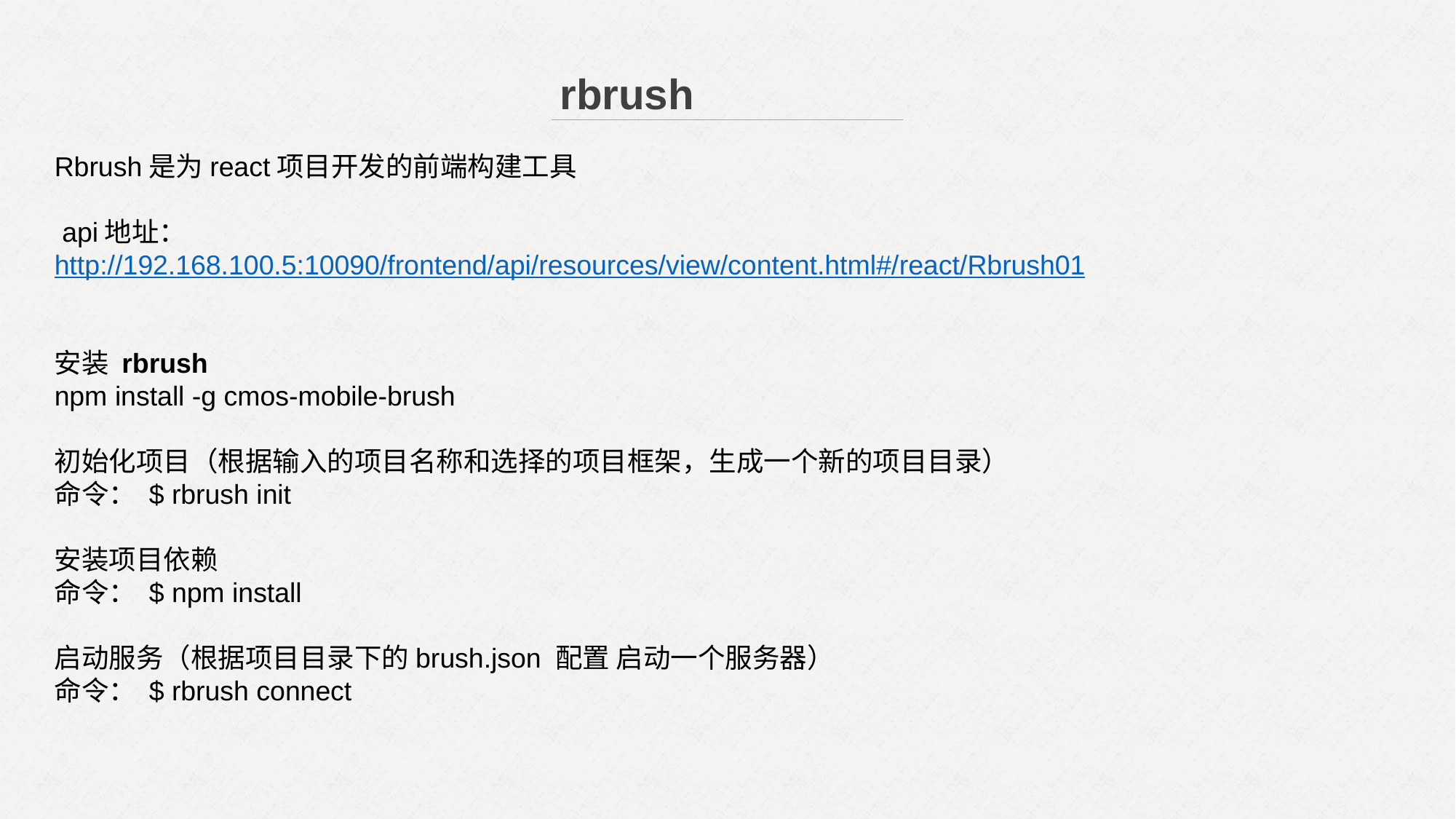

rbrush
Rbrush是为react项目开发的前端构建工具

 api地址：
http://192.168.100.5:10090/frontend/api/resources/view/content.html#/react/Rbrush01

安装 rbrush
npm install -g cmos-mobile-brush

初始化项目（根据输入的项目名称和选择的项目框架，生成一个新的项目目录）
命令： $ rbrush init

安装项目依赖
命令： $ npm install

启动服务（根据项目目录下的brush.json 配置 启动一个服务器）
命令： $ rbrush connect